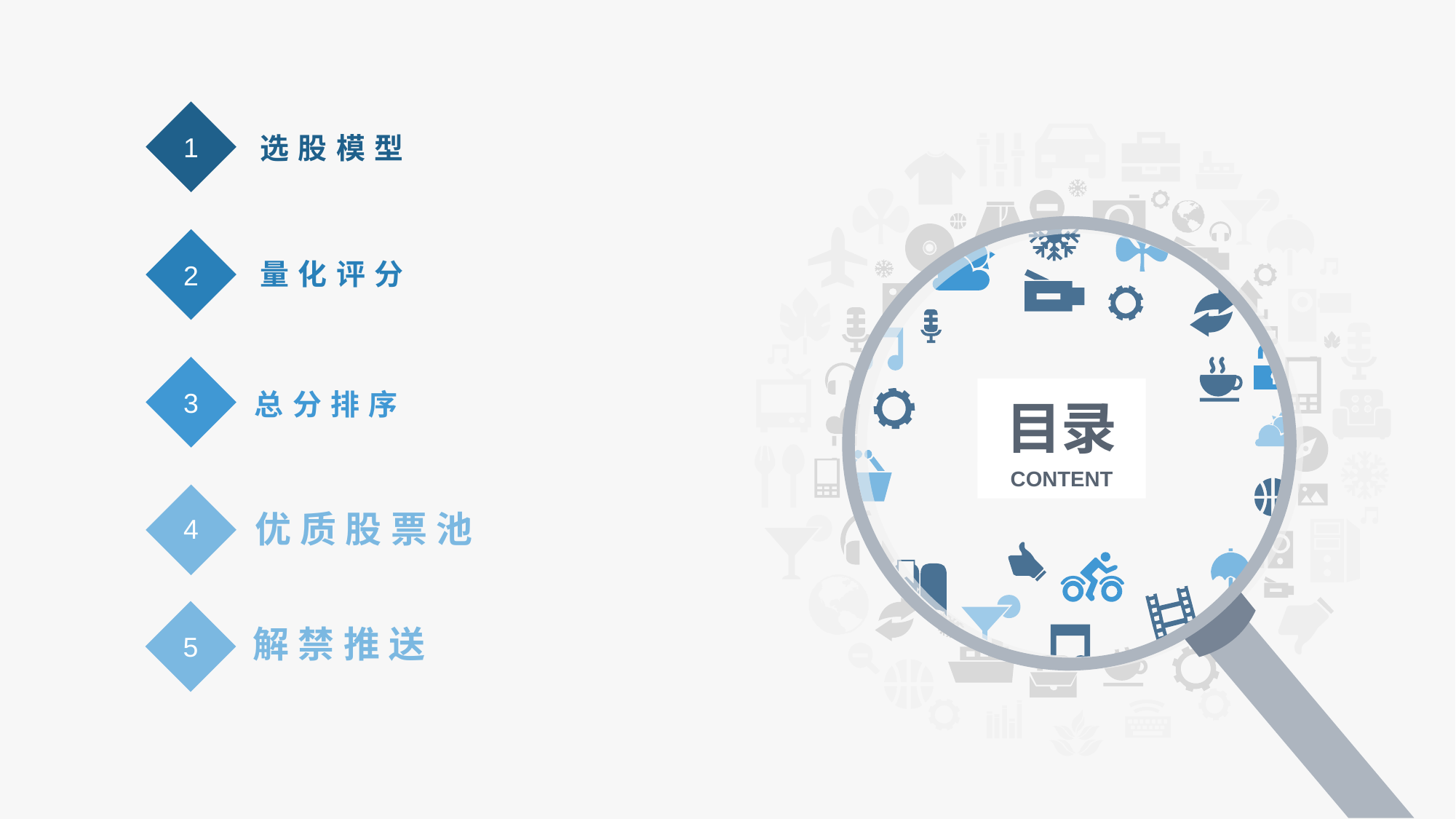

1
选股模型
2
量化评分
3
总分排序
4
优质股票池
5
解禁推送

目录
CONTENT